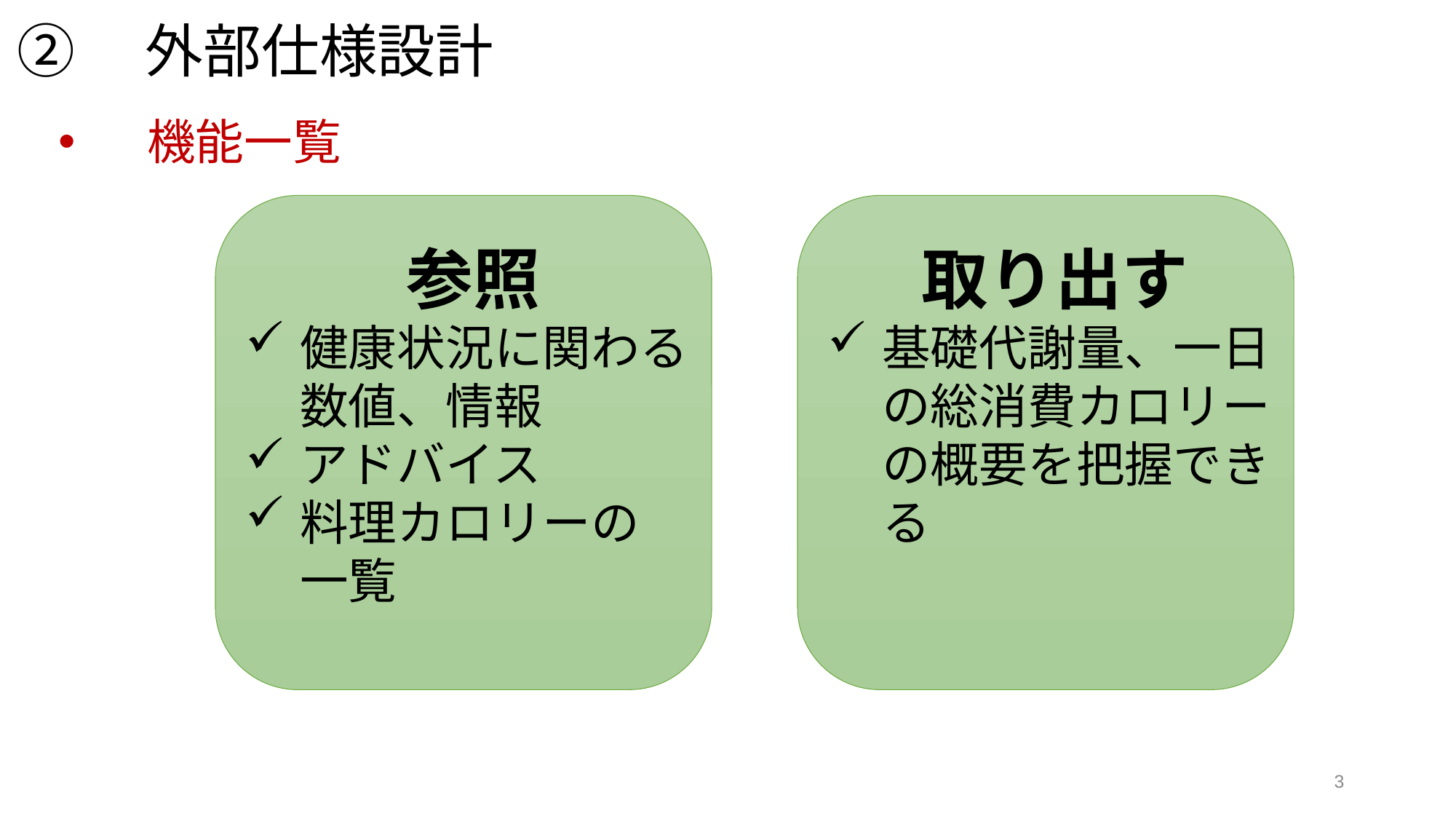

# ②　外部仕様設計
機能一覧

参照
健康状況に関わる数値、情報
アドバイス
料理カロリーの　一覧

取り出す
基礎代謝量、一日の総消費カロリーの概要を把握できる
3